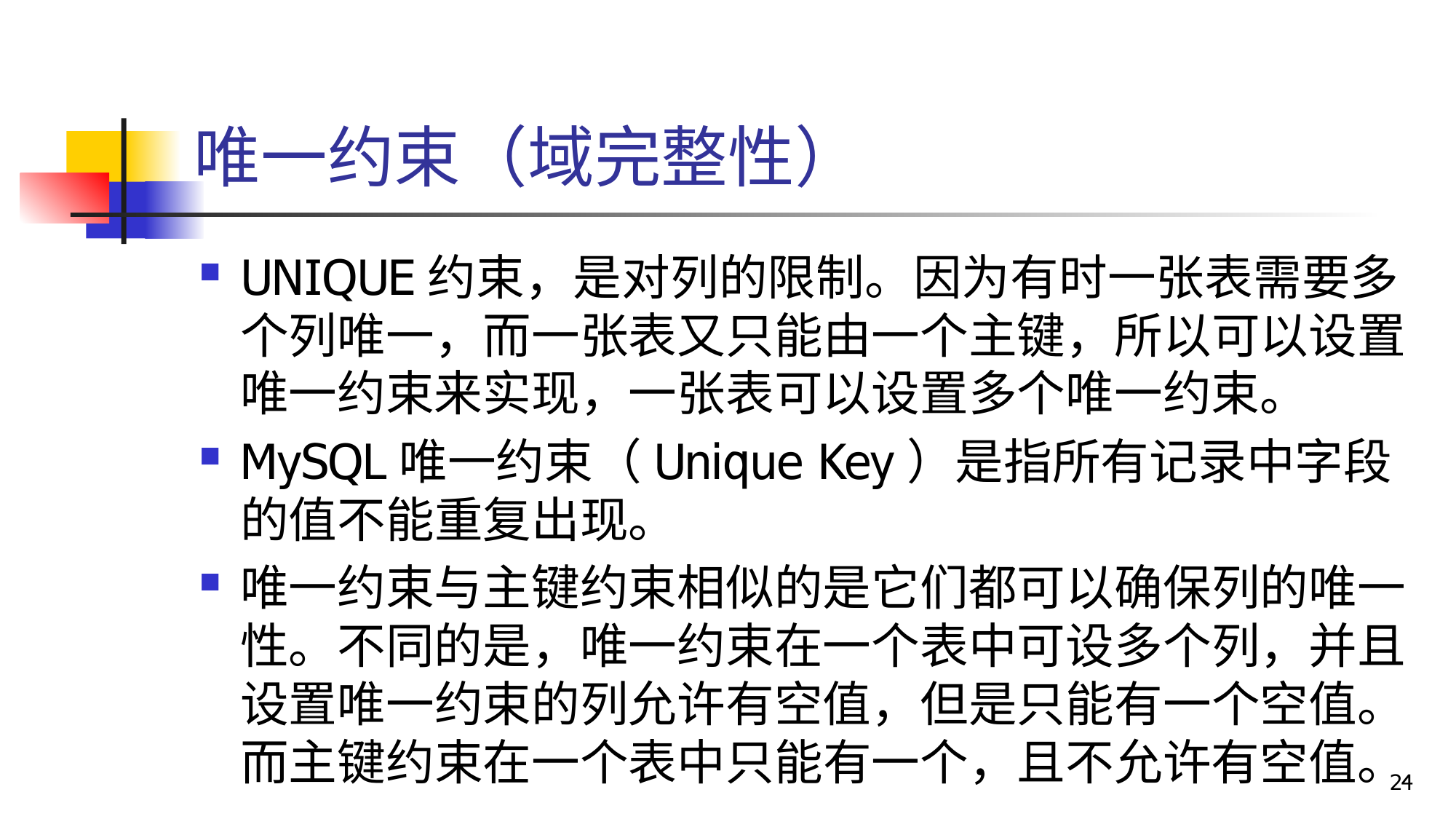

# 唯一约束（域完整性）
UNIQUE约束，是对列的限制。因为有时一张表需要多个列唯一，而一张表又只能由一个主键，所以可以设置唯一约束来实现，一张表可以设置多个唯一约束。
MySQL唯一约束（Unique Key）是指所有记录中字段的值不能重复出现。
唯一约束与主键约束相似的是它们都可以确保列的唯一性。不同的是，唯一约束在一个表中可设多个列，并且设置唯一约束的列允许有空值，但是只能有一个空值。而主键约束在一个表中只能有一个，且不允许有空值。

24